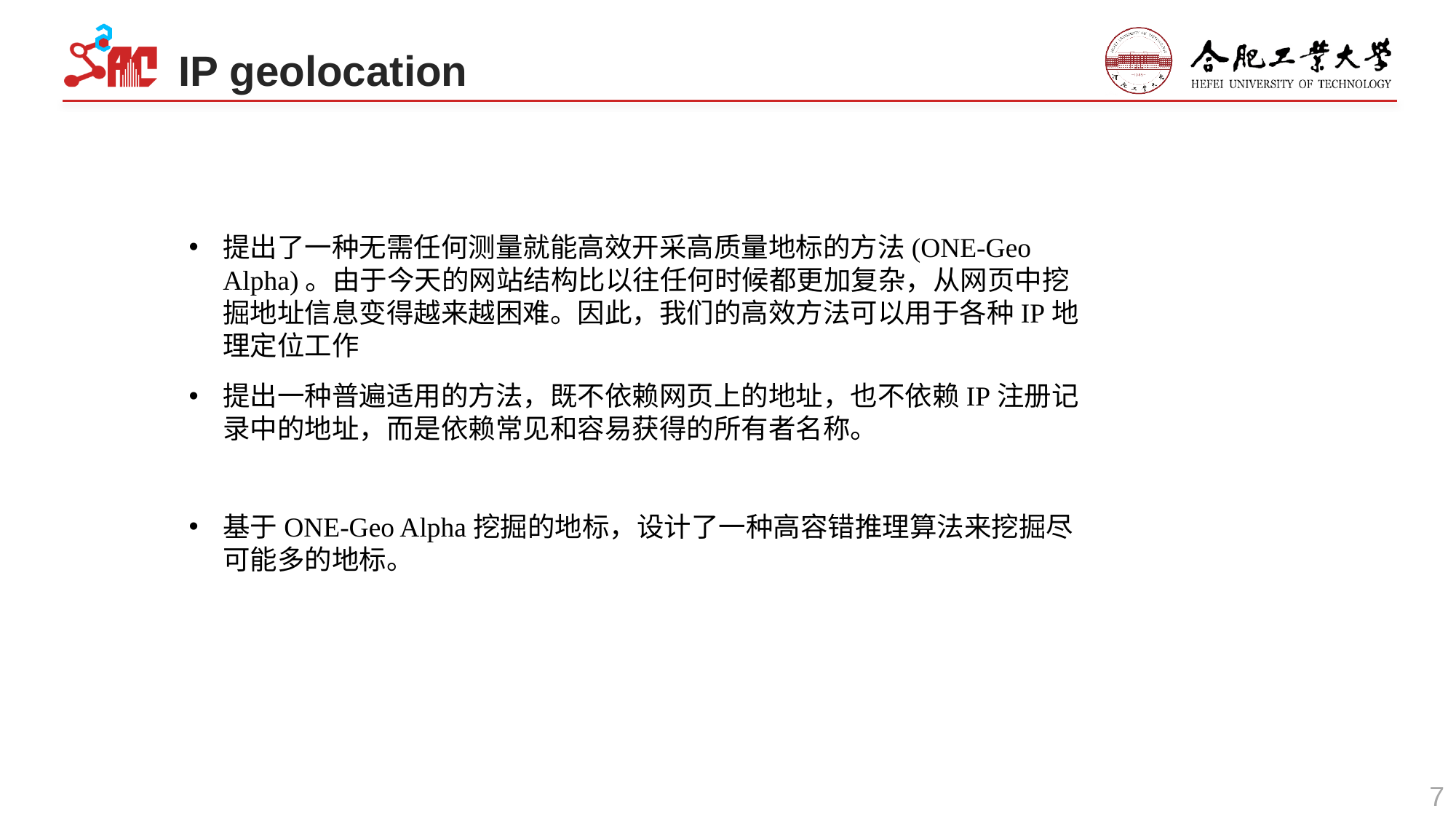

IP geolocation
提出了一种无需任何测量就能高效开采高质量地标的方法(ONE-Geo Alpha)。由于今天的网站结构比以往任何时候都更加复杂，从网页中挖掘地址信息变得越来越困难。因此，我们的高效方法可以用于各种IP地理定位工作
提出一种普遍适用的方法，既不依赖网页上的地址，也不依赖IP注册记录中的地址，而是依赖常见和容易获得的所有者名称。
基于ONE-Geo Alpha挖掘的地标，设计了一种高容错推理算法来挖掘尽可能多的地标。
7